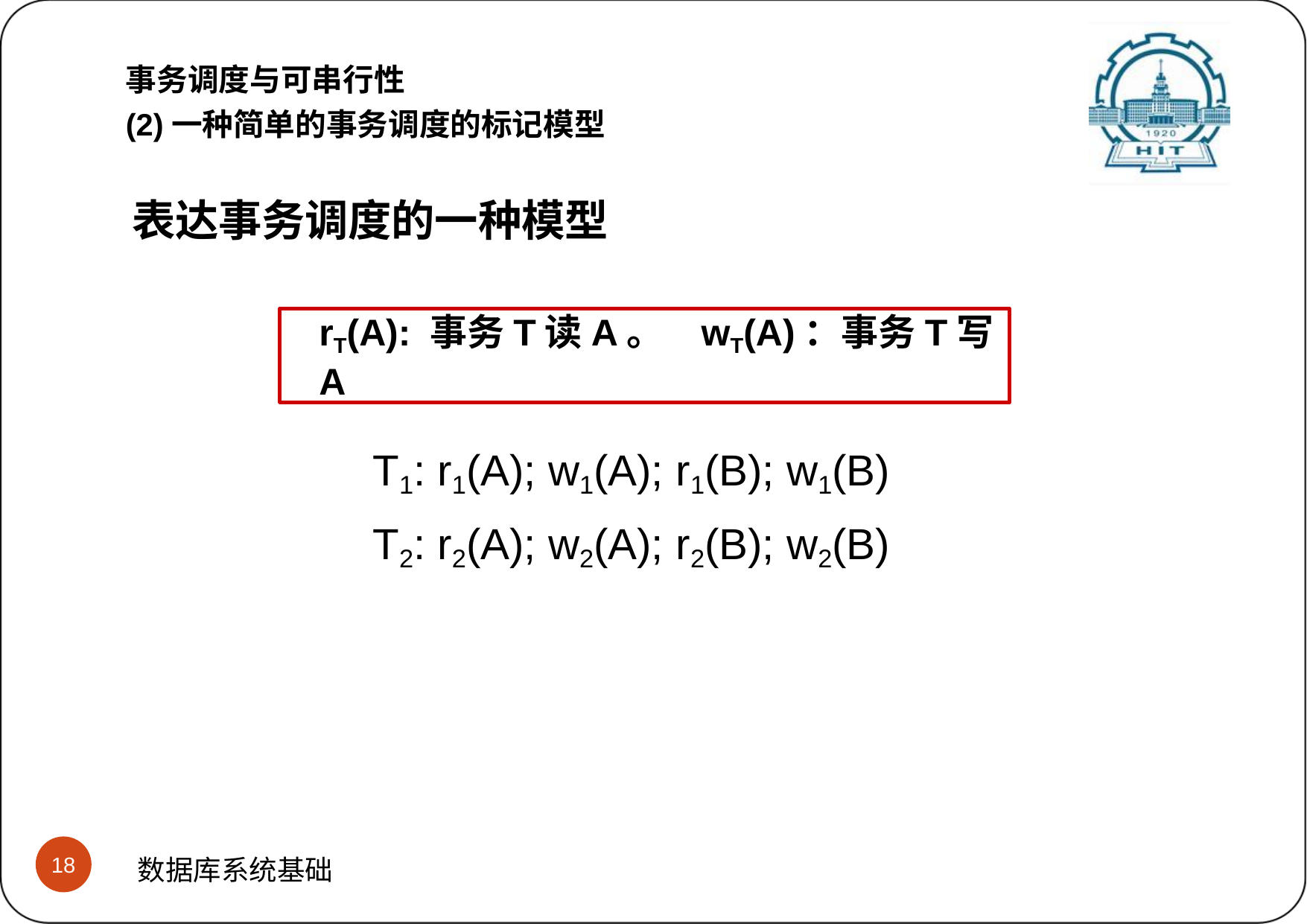

事务调度与可串行性
(2)一种简单的事务调度的标记模型
表达事务调度的一种模型
rT(A): 事务T读A。	wT(A)：事务T写A
T1: r1(A); w1(A); r1(B); w1(B)
T2: r2(A); w2(A); r2(B); w2(B)